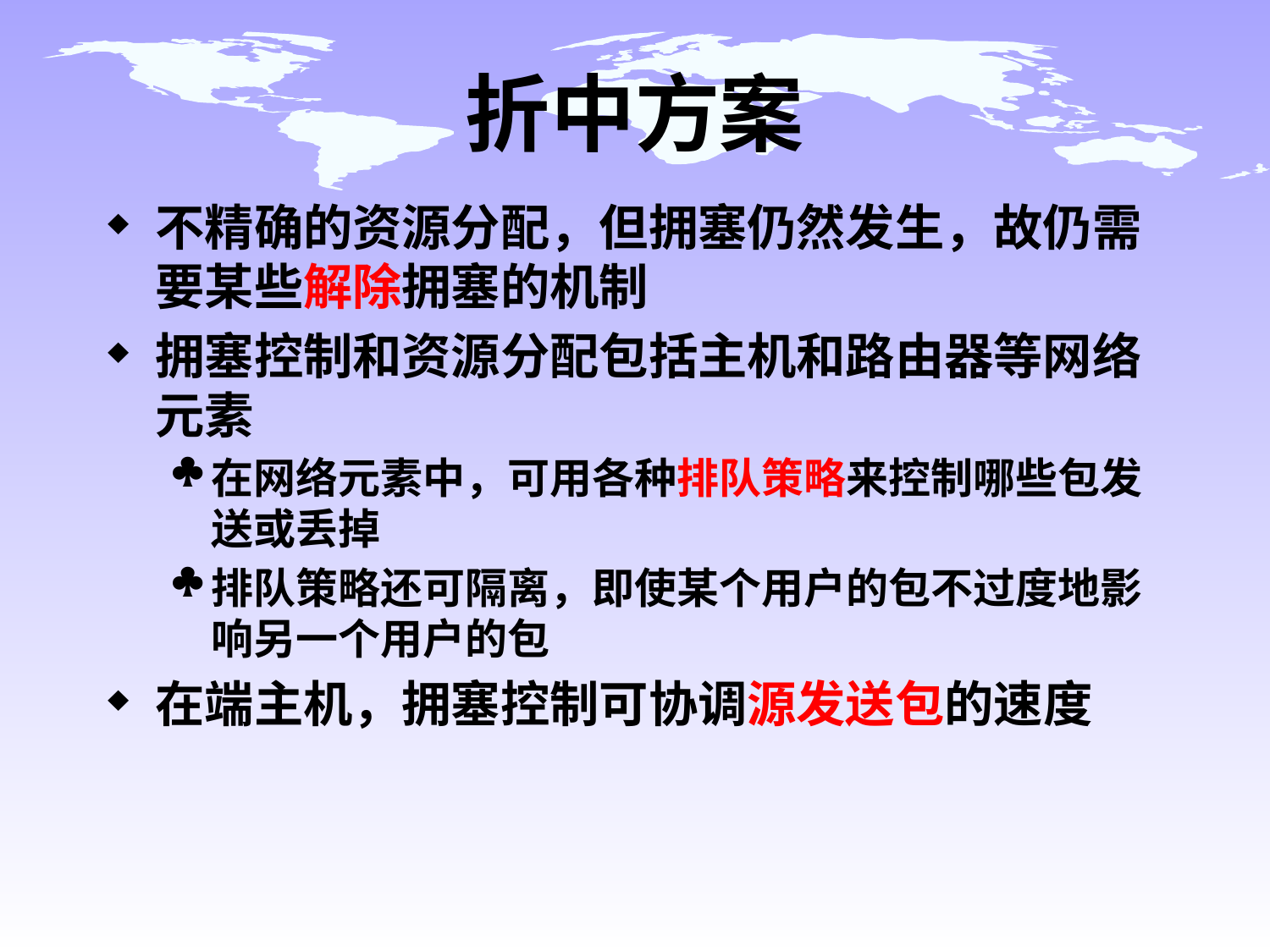

# 折中方案
不精确的资源分配，但拥塞仍然发生，故仍需要某些解除拥塞的机制
拥塞控制和资源分配包括主机和路由器等网络元素
在网络元素中，可用各种排队策略来控制哪些包发送或丢掉
排队策略还可隔离，即使某个用户的包不过度地影响另一个用户的包
在端主机，拥塞控制可协调源发送包的速度